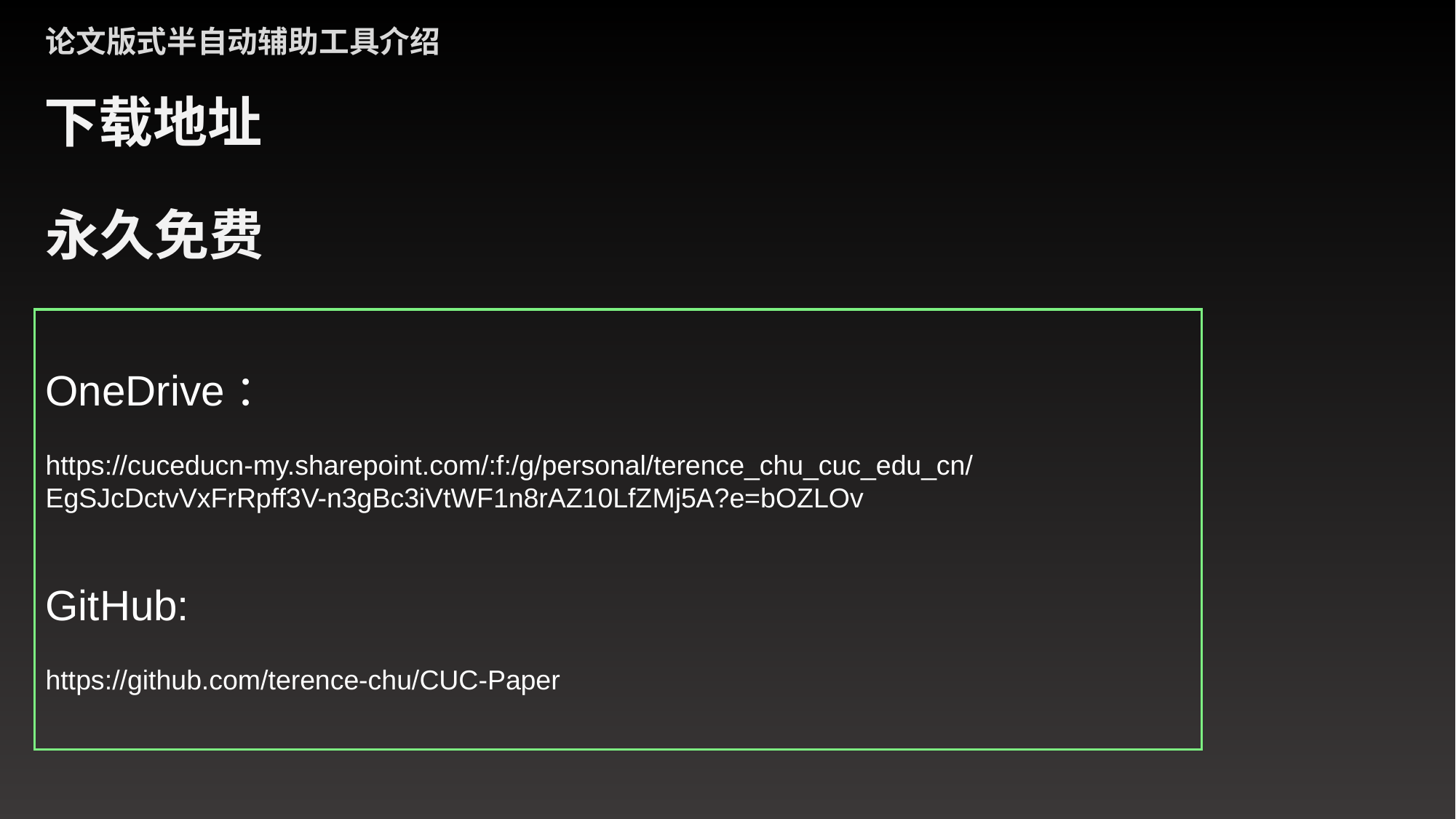

论文版式半自动辅助工具介绍
下载地址
永久免费
OneDrive：

https://cuceducn-my.sharepoint.com/:f:/g/personal/terence_chu_cuc_edu_cn/EgSJcDctvVxFrRpff3V-n3gBc3iVtWF1n8rAZ10LfZMj5A?e=bOZLOv

GitHub:

https://github.com/terence-chu/CUC-Paper